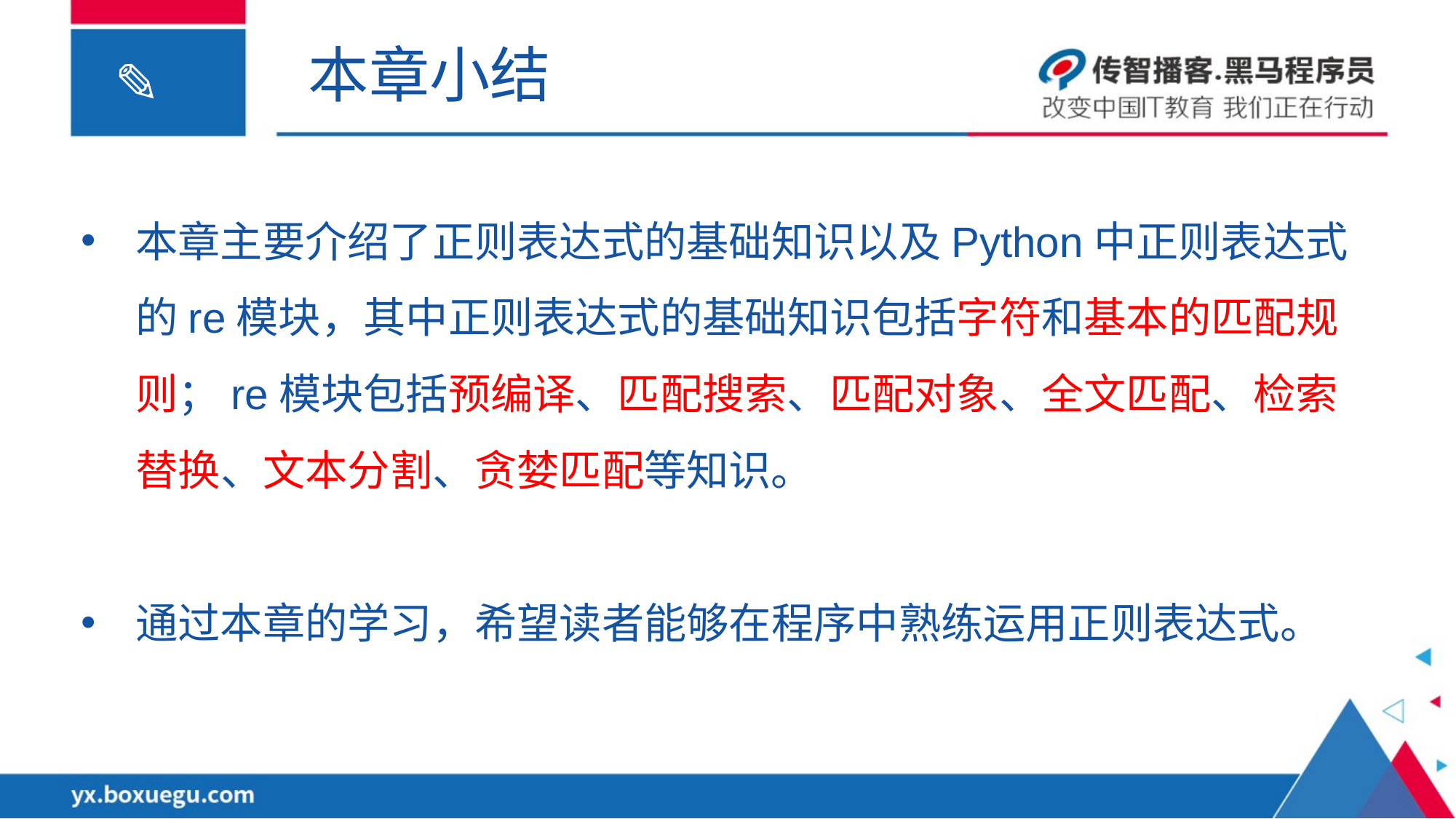

本章小结
本章主要介绍了正则表达式的基础知识以及Python中正则表达式的re模块，其中正则表达式的基础知识包括字符和基本的匹配规则；re模块包括预编译、匹配搜索、匹配对象、全文匹配、检索替换、文本分割、贪婪匹配等知识。

通过本章的学习，希望读者能够在程序中熟练运用正则表达式。